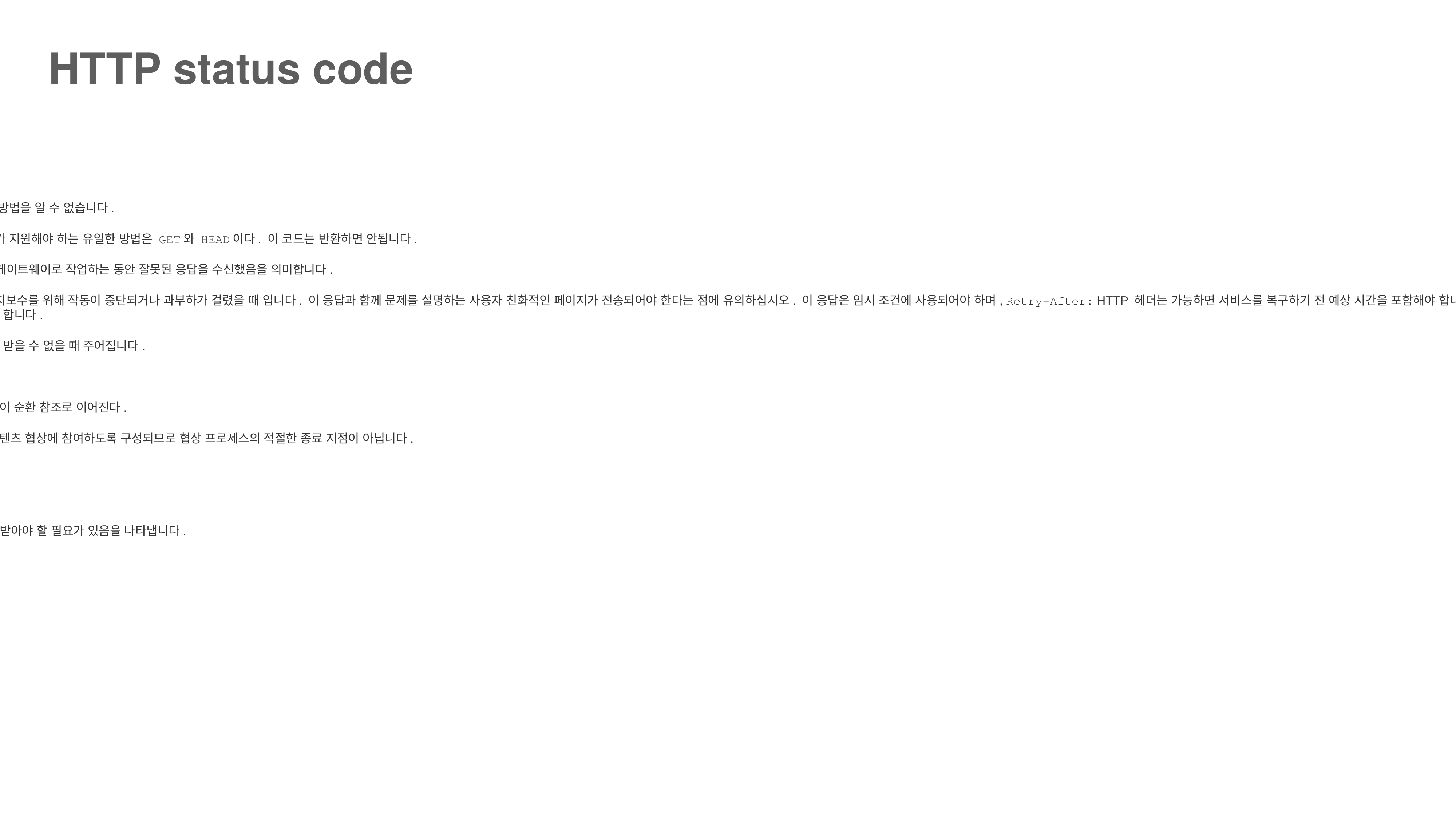

HTTP status code
서버 에러 응답
500 Internal Server Error
서버가 처리 방법을 모르는 상황이 발생했습니다. 서버는 아직 처리 방법을 알 수 없습니다.
501 Not Implemented
요청 방법은 서버에서 지원되지 않으므로 처리할 수 없습니다. 서버가 지원해야 하는 유일한 방법은 GET와 HEAD이다. 이 코드는 반환하면 안됩니다.
502 Bad Gateway
이 오류 응답은 서버가 요청을 처리하는 데 필요한 응답을 얻기 위해 게이트웨이로 작업하는 동안 잘못된 응답을 수신했음을 의미합니다.
503 Service Unavailable
서버가 요청을 처리할 준비가 되지 않았습니다. 일반적인 원인은 유지보수를 위해 작동이 중단되거나 과부하가 걸렸을 때 입니다. 이 응답과 함께 문제를 설명하는 사용자 친화적인 페이지가 전송되어야 한다는 점에 유의하십시오. 이 응답은 임시 조건에 사용되어야 하며, Retry-After: HTTP 헤더는 가능하면 서비스를 복구하기 전 예상 시간을 포함해야 합니다. 웹마스터는 또한 이러한 일시적인 조건 응답을 캐시하지 않아야 하므로 이 응답과 함께 전송되는 캐싱 관련 헤더에 대해서도 주의해야 합니다.
504 Gateway Timeout
이 오류 응답은 서버가 게이트웨이 역할을 하고 있으며 적시에 응답을 받을 수 없을 때 주어집니다.
505 HTTP Version Not Supported
요청에 사용된 HTTP 버전은 서버에서 지원되지 않습니다.
506 Variant Also Negotiates
서버에 내부 구성 오류가 있다. 즉, 요청을 위한 투명한 컨텐츠 협상이 순환 참조로 이어진다.
507 Insufficient Storage
서버에 내부 구성 오류가 있다. 즉, 선택한 가변 리소스는 투명한 콘텐츠 협상에 참여하도록 구성되므로 협상 프로세스의 적절한 종료 지점이 아닙니다.
508 Loop Detected (WebDAV)
서버가 요청을 처리하는 동안 무한 루프를 감지했습니다.
510 Not Extended
서버가 요청을 이행하려면 요청에 대한 추가 확장이 필요합니다.
511 Network Authentication Required
511 상태 코드는 클라이언트가 네트워크 액세스를 얻기 위해 인증을 받아야 할 필요가 있음을 나타냅니다.